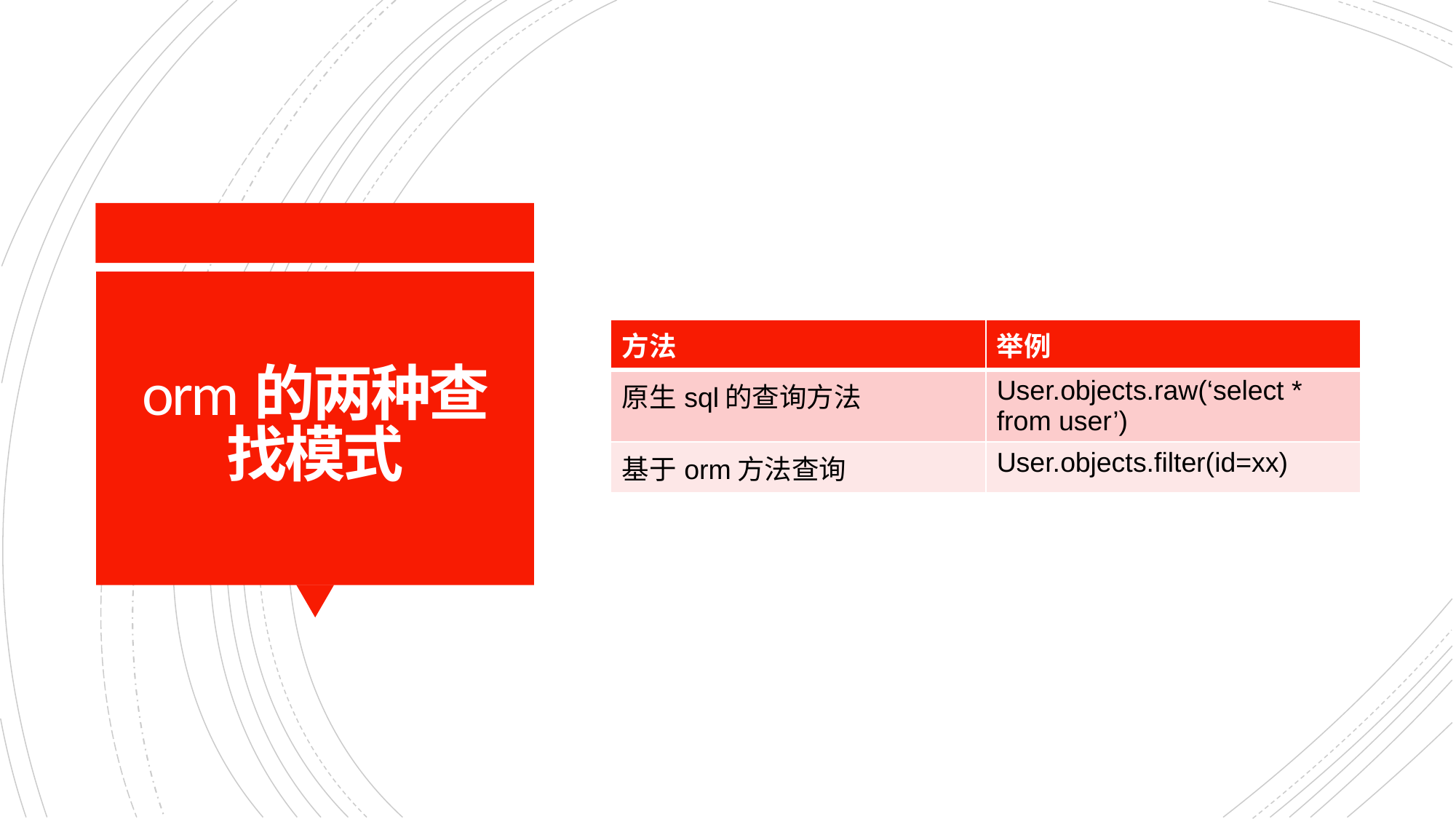

# orm的两种查找模式
| 方法 | 举例 |
| --- | --- |
| 原生sql的查询方法 | User.objects.raw(‘select \* from user’) |
| 基于orm方法查询 | User.objects.filter(id=xx) |